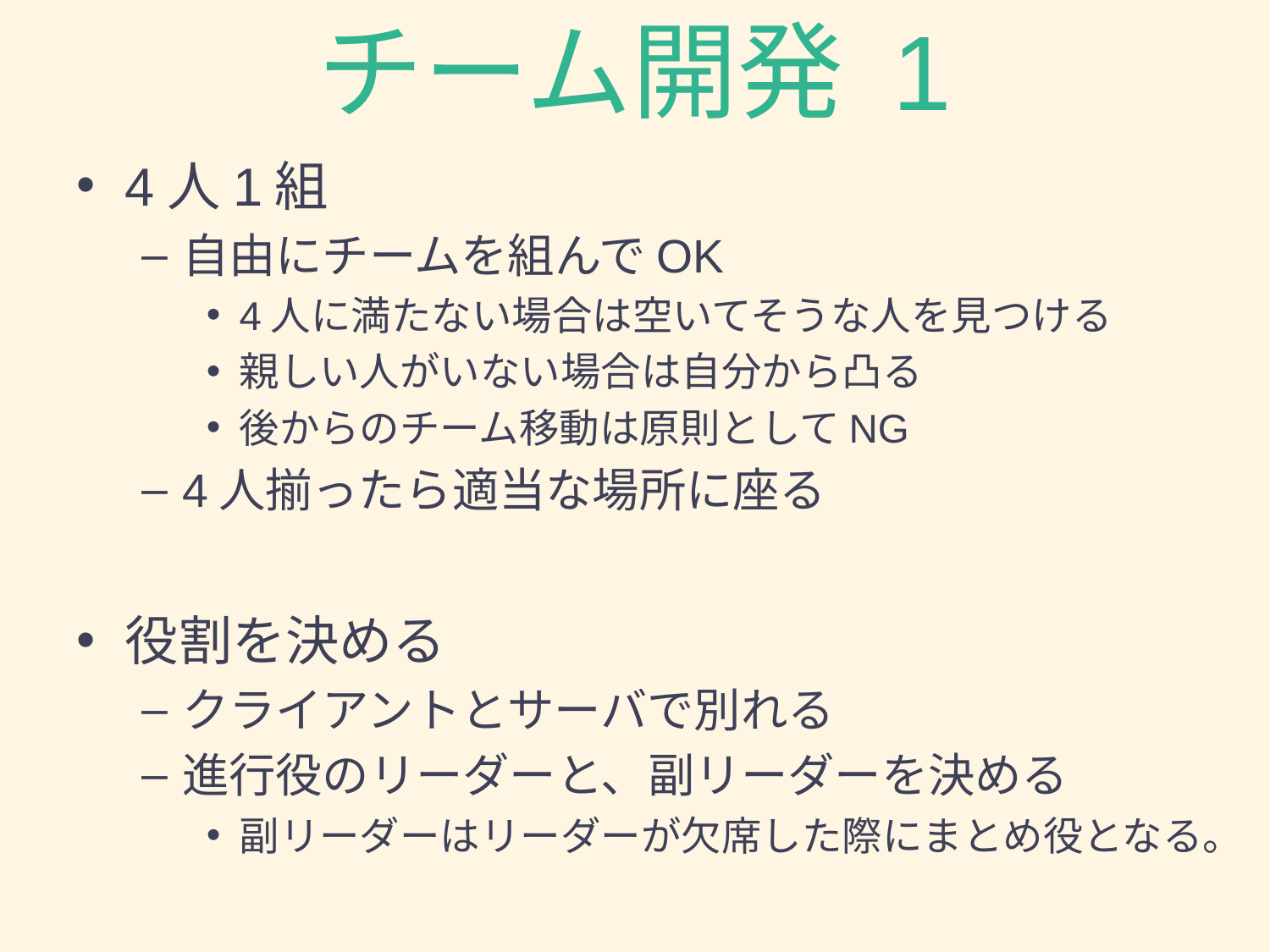

# チーム開発 1
4人1組
自由にチームを組んでOK
4人に満たない場合は空いてそうな人を見つける
親しい人がいない場合は自分から凸る
後からのチーム移動は原則としてNG
4人揃ったら適当な場所に座る

役割を決める
クライアントとサーバで別れる
進行役のリーダーと、副リーダーを決める
副リーダーはリーダーが欠席した際にまとめ役となる。